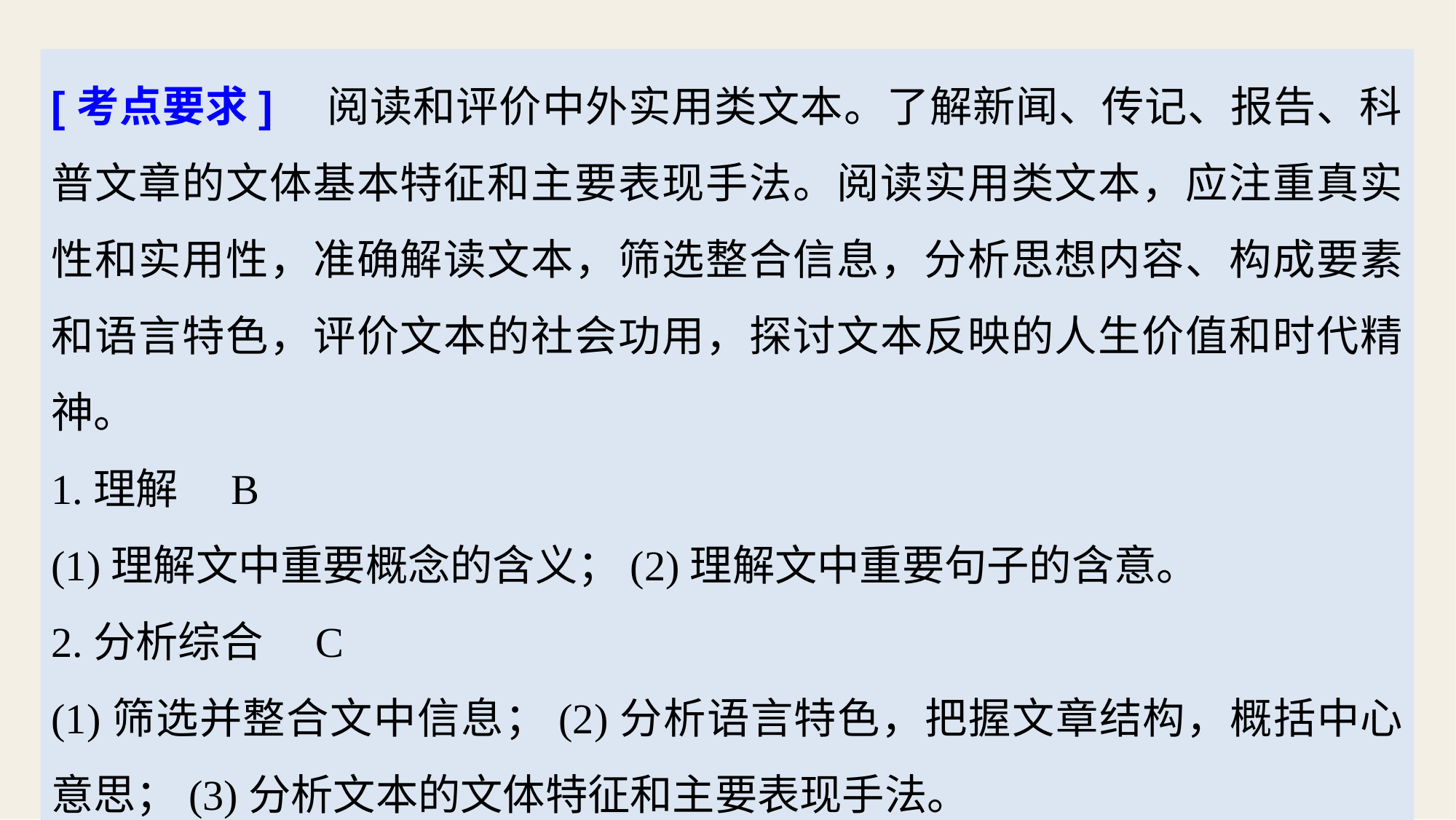

[考点要求]　阅读和评价中外实用类文本。了解新闻、传记、报告、科普文章的文体基本特征和主要表现手法。阅读实用类文本，应注重真实性和实用性，准确解读文本，筛选整合信息，分析思想内容、构成要素和语言特色，评价文本的社会功用，探讨文本反映的人生价值和时代精神。
1.理解　B
(1)理解文中重要概念的含义；(2)理解文中重要句子的含意。
2.分析综合　C
(1)筛选并整合文中信息；(2)分析语言特色，把握文章结构，概括中心意思；(3)分析文本的文体特征和主要表现手法。